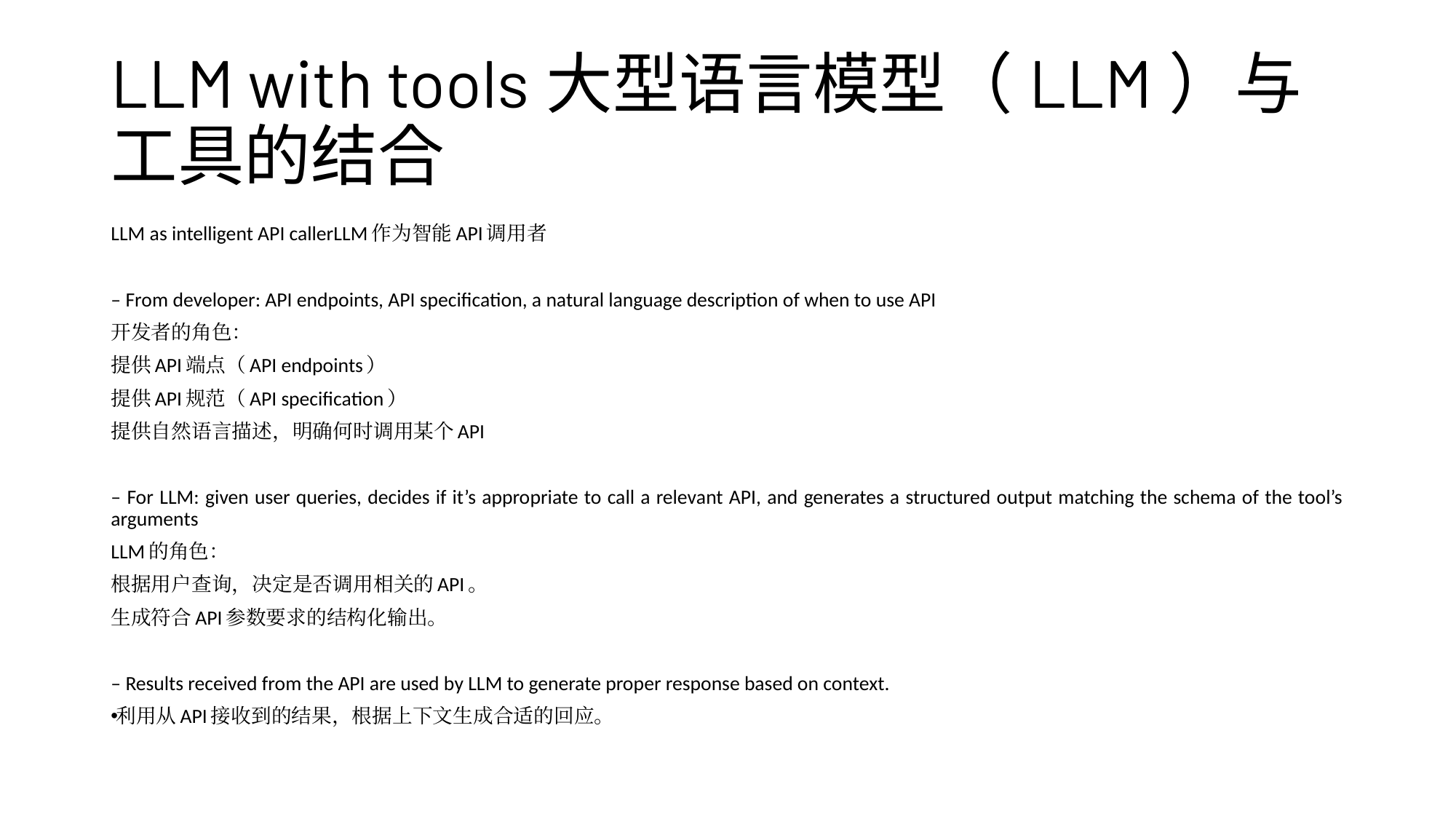

# LLM with tools大型语言模型（LLM）与工具的结合
LLM as intelligent API callerLLM作为智能API调用者

– From developer: API endpoints, API specification, a natural language description of when to use API
开发者的角色：
提供API端点（API endpoints）
提供API规范（API specification）
提供自然语言描述，明确何时调用某个API

– For LLM: given user queries, decides if it’s appropriate to call a relevant API, and generates a structured output matching the schema of the tool’s arguments
LLM的角色：
根据用户查询，决定是否调用相关的API。
生成符合API参数要求的结构化输出。

– Results received from the API are used by LLM to generate proper response based on context.
利用从API接收到的结果，根据上下文生成合适的回应。